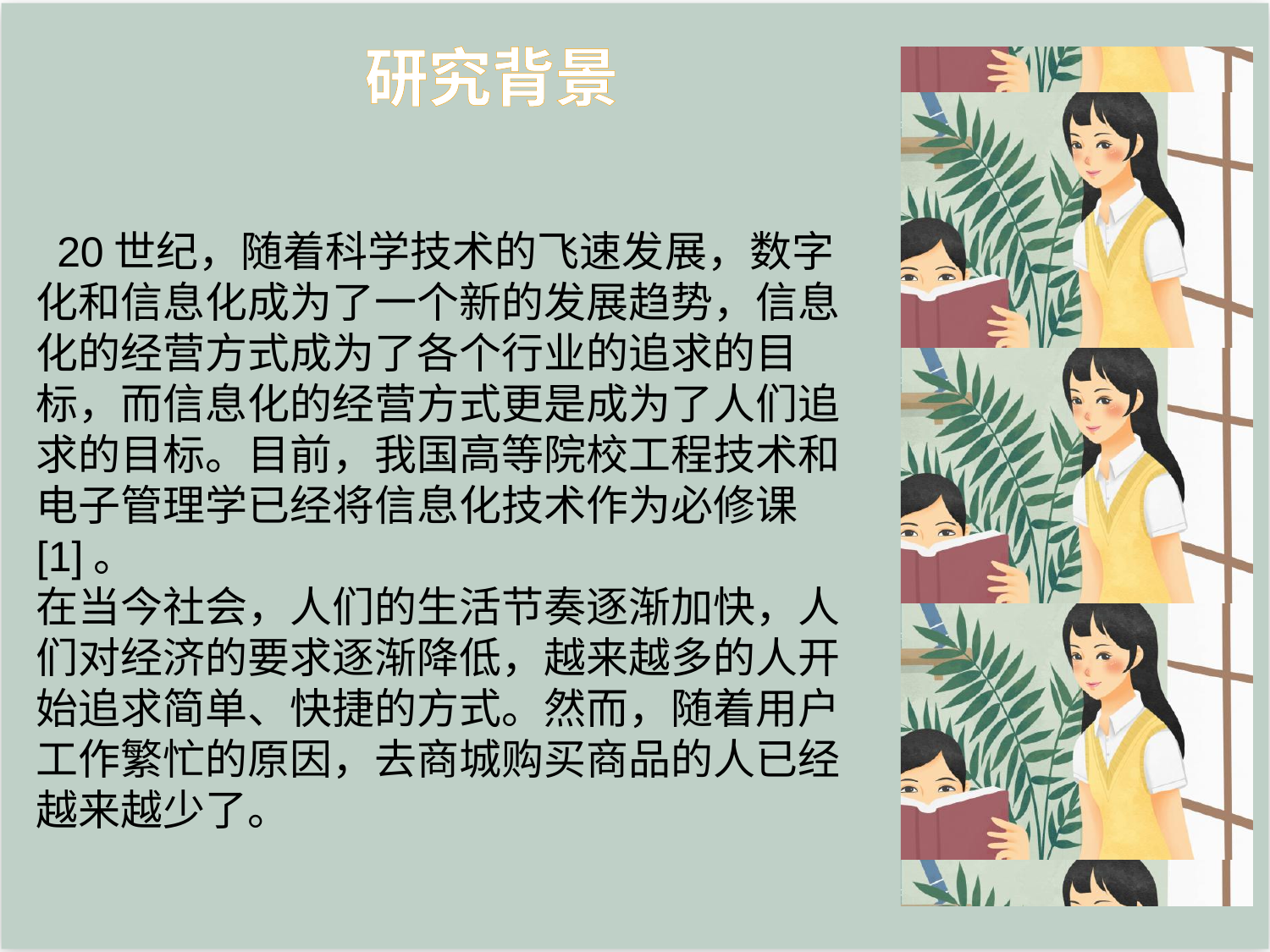

研究背景
  20世纪，随着科学技术的飞速发展，数字化和信息化成为了一个新的发展趋势，信息化的经营方式成为了各个行业的追求的目标，而信息化的经营方式更是成为了人们追求的目标。目前，我国高等院校工程技术和电子管理学已经将信息化技术作为必修课[1]。
在当今社会，人们的生活节奏逐渐加快，人们对经济的要求逐渐降低，越来越多的人开始追求简单、快捷的方式。然而，随着用户工作繁忙的原因，去商城购买商品的人已经越来越少了。
点击添加文本
点击添加文本
点击添加文本
点击添加文本